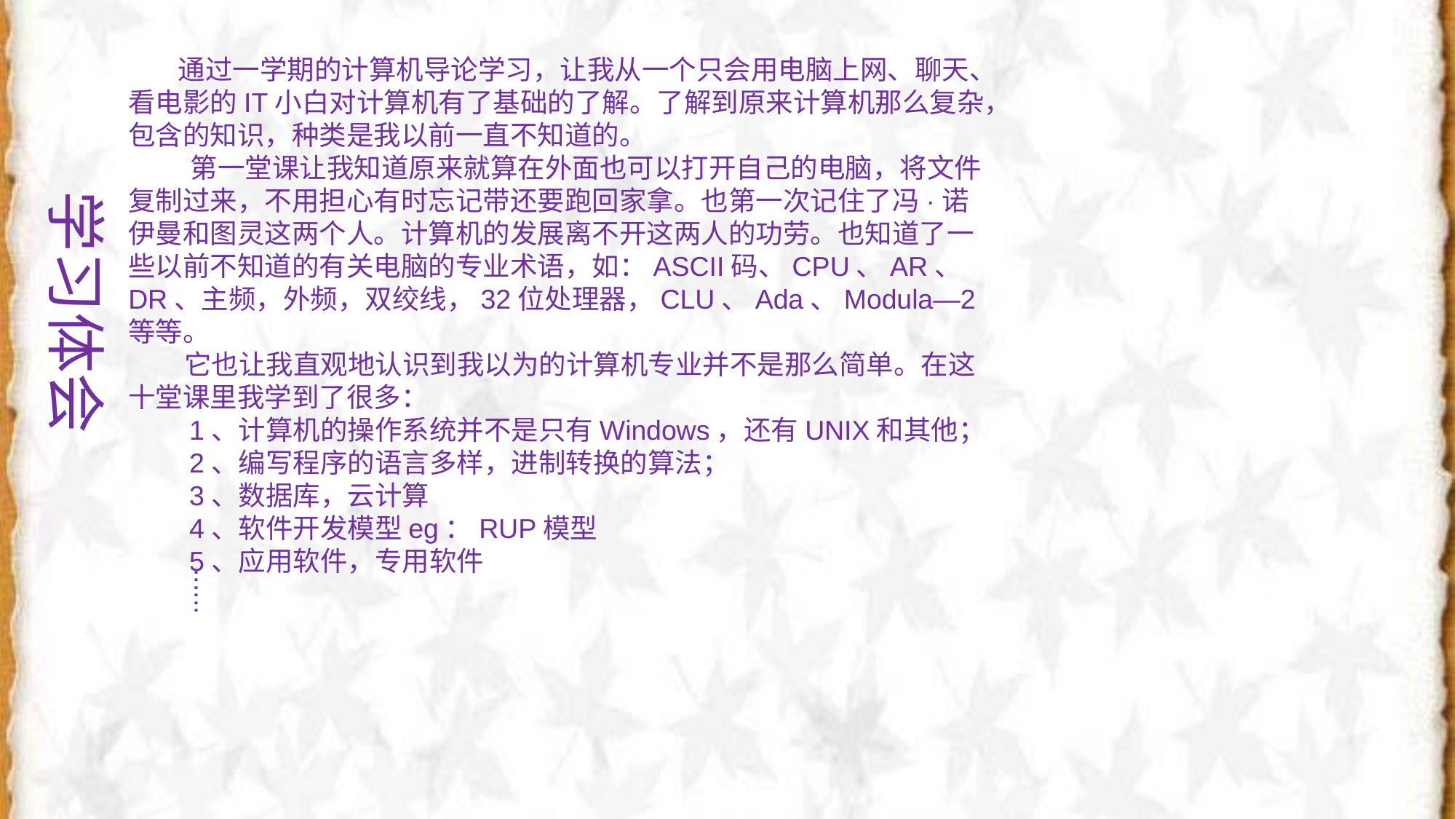

通过一学期的计算机导论学习，让我从一个只会用电脑上网、聊天、看电影的IT小白对计算机有了基础的了解。了解到原来计算机那么复杂，包含的知识，种类是我以前一直不知道的。
         第一堂课让我知道原来就算在外面也可以打开自己的电脑，将文件复制过来，不用担心有时忘记带还要跑回家拿。也第一次记住了冯·诺伊曼和图灵这两个人。计算机的发展离不开这两人的功劳。也知道了一些以前不知道的有关电脑的专业术语，如：ASCII码、CPU、AR、DR、主频，外频，双绞线，32位处理器，CLU、Ada、Modula—2等等。
        它也让我直观地认识到我以为的计算机专业并不是那么简单。在这十堂课里我学到了很多：
        1、计算机的操作系统并不是只有Windows，还有UNIX和其他；
        2、编写程序的语言多样，进制转换的算法；
        3、数据库，云计算
        4、软件开发模型eg：RUP模型
        5、应用软件，专用软件

学习体会
......